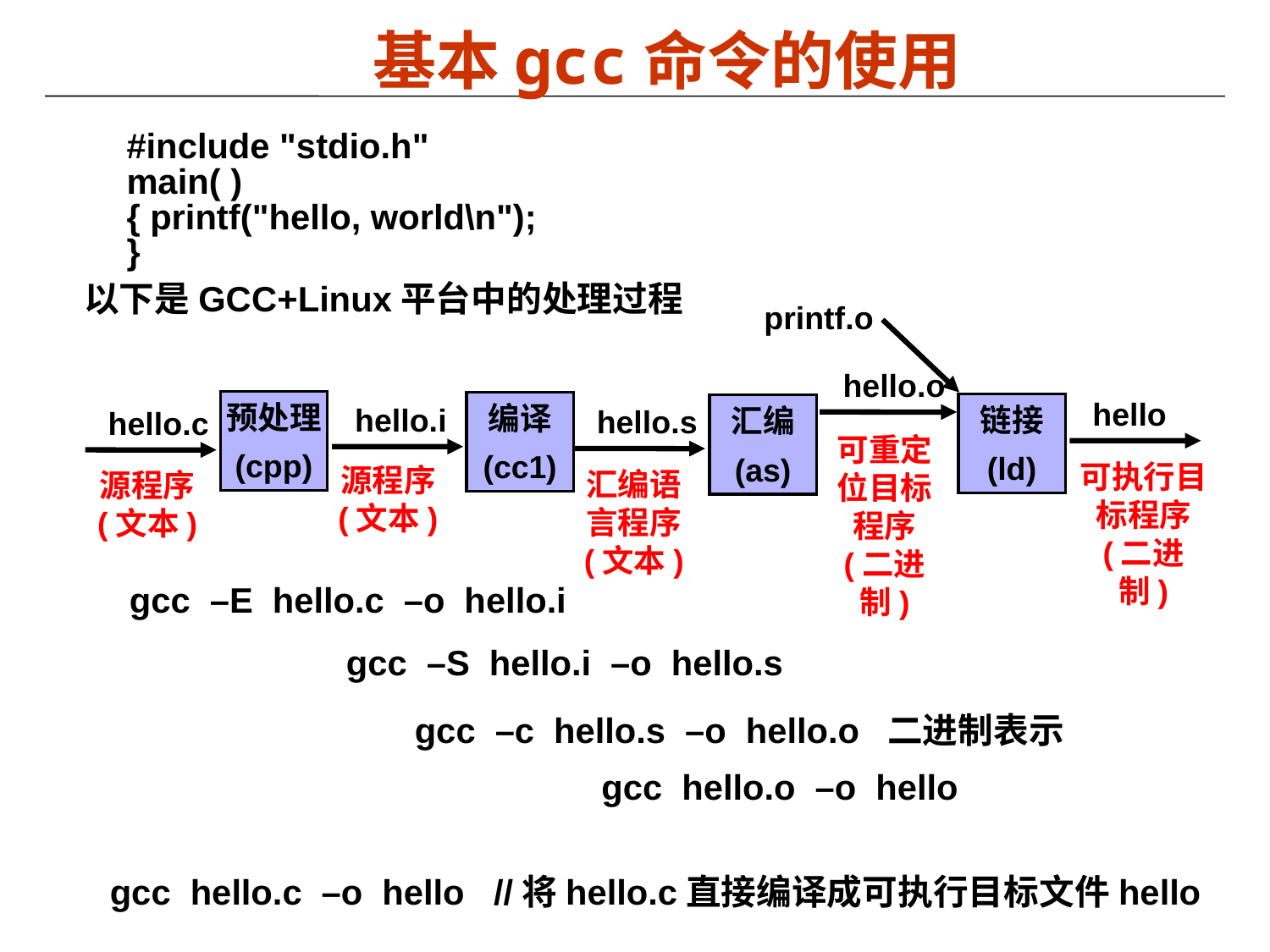

基本gcc命令的使用
#include "stdio.h"
main( )
{ printf("hello, world\n");
}
以下是GCC+Linux平台中的处理过程
printf.o

hello.o

可重定位目标程序
(二进制)
hello

可执行目标程序
(二进制)
预处理
(cpp)
编译
(cc1)
链接
(ld)
hello.i

源程序
(文本)
汇编
(as)
hello.s

汇编语言程序
(文本)
hello.c

源程序
(文本)
gcc  –E  hello.c  –o  hello.i
gcc  –S  hello.i  –o  hello.s
gcc  –c  hello.s  –o  hello.o  二进制表示
 gcc  hello.o  –o  hello
gcc  hello.c  –o  hello   //将hello.c直接编译成可执行目标文件hello